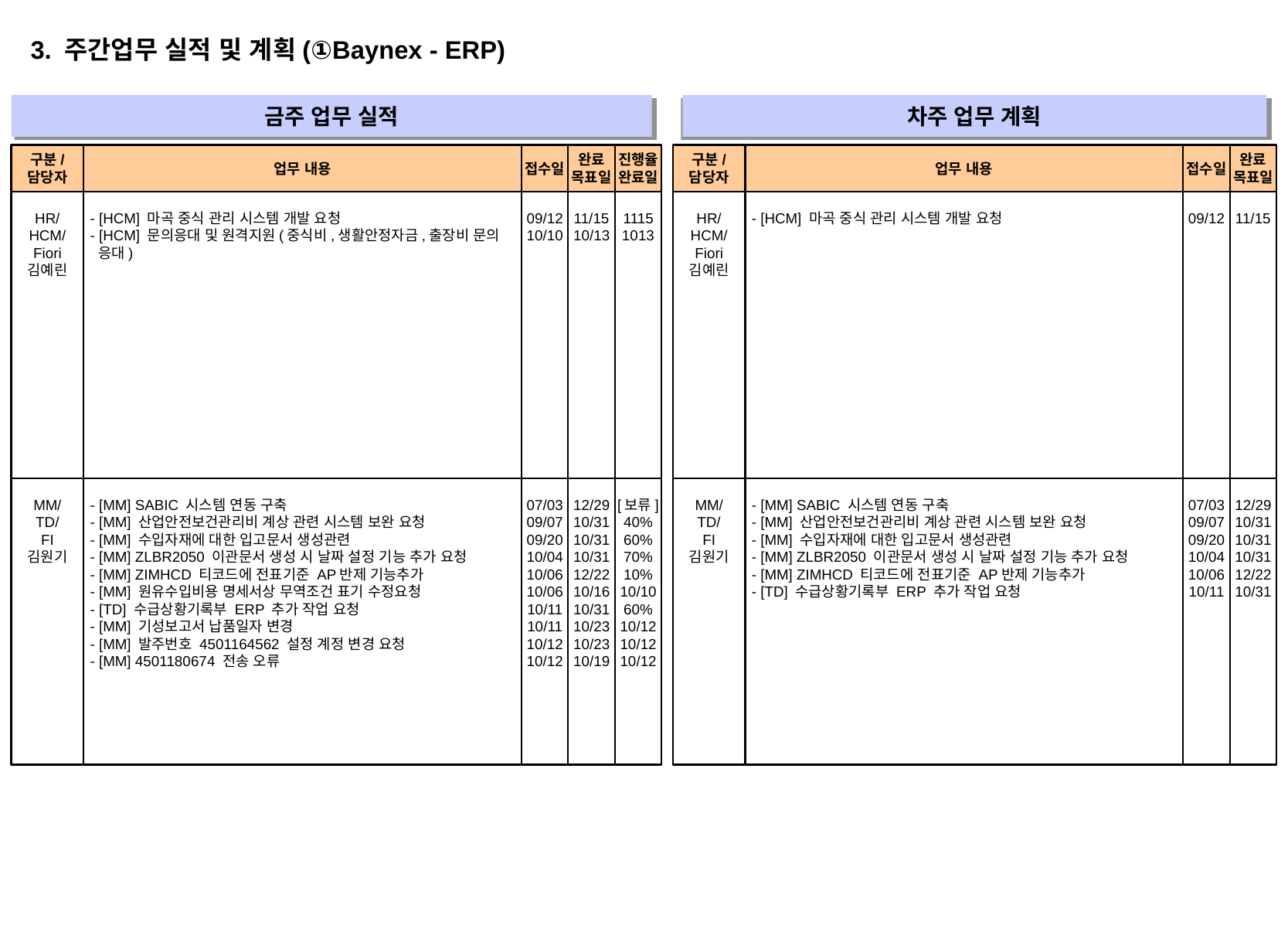

3. 주간업무 실적 및 계획(①Baynex - ERP)
금주 업무 실적
차주 업무 계획
" "
" "
구분/
담당자
업무 내용
접수일
완료
목표일
진행율
완료일
구분/
담당자
업무 내용
접수일
완료
목표일
HR/
HCM/
Fiori
김예린

- [HCM] 마곡 중식 관리 시스템 개발 요청
- [HCM] 문의응대 및 원격지원(중식비,생활안정자금,출장비 문의
  응대)
09/12
10/10
11/15
10/13
1115
1013
HR/
HCM/
Fiori
김예린

- [HCM] 마곡 중식 관리 시스템 개발 요청
09/12
11/15
MM/
TD/
FI
김원기

- [MM] SABIC 시스템 연동 구축
- [MM] 산업안전보건관리비 계상 관련 시스템 보완 요청
- [MM] 수입자재에 대한 입고문서 생성관련
- [MM] ZLBR2050 이관문서 생성 시 날짜 설정 기능 추가 요청
- [MM] ZIMHCD 티코드에 전표기준 AP반제 기능추가
- [MM] 원유수입비용 명세서상 무역조건 표기 수정요청
- [TD] 수급상황기록부 ERP 추가 작업 요청
- [MM] 기성보고서 납품일자 변경
- [MM] 발주번호 4501164562 설정 계정 변경 요청
- [MM] 4501180674 전송 오류
07/03
09/07
09/20
10/04
10/06
10/06
10/11
10/11
10/12
10/12
12/29
10/31
10/31
10/31
12/22
10/16
10/31
10/23
10/23
10/19
[보류]
40%
60%
70%
10%
10/10
60%
10/12
10/12
10/12
MM/
TD/
FI
김원기

- [MM] SABIC 시스템 연동 구축
- [MM] 산업안전보건관리비 계상 관련 시스템 보완 요청
- [MM] 수입자재에 대한 입고문서 생성관련
- [MM] ZLBR2050 이관문서 생성 시 날짜 설정 기능 추가 요청
- [MM] ZIMHCD 티코드에 전표기준 AP반제 기능추가
- [TD] 수급상황기록부 ERP 추가 작업 요청
07/03
09/07
09/20
10/04
10/06
10/11
12/29
10/31
10/31
10/31
12/22
10/31